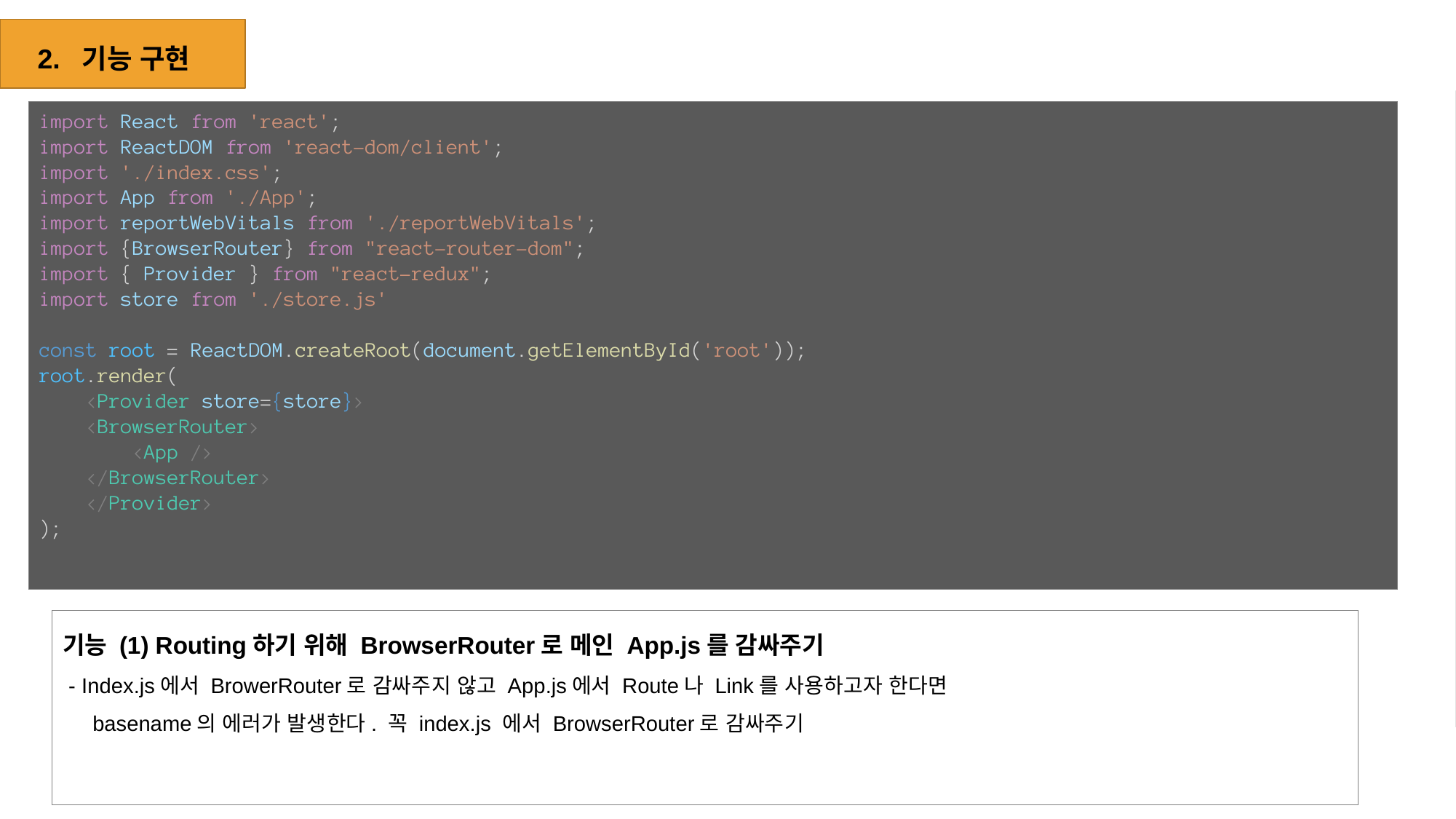

2.  기능 구현
import React from 'react';
import ReactDOM from 'react-dom/client';
import './index.css';
import App from './App';
import reportWebVitals from './reportWebVitals';
import {BrowserRouter} from "react-router-dom";
import { Provider } from "react-redux";
import store from './store.js'
const root = ReactDOM.createRoot(document.getElementById('root'));
root.render(
    <Provider store={store}>
    <BrowserRouter>
        <App />
    </BrowserRouter>
    </Provider>
);

기능 (1) Routing하기 위해 BrowserRouter로 메인 App.js를 감싸주기
 - Index.js에서 BrowerRouter로 감싸주지 않고 App.js에서 Route나 Link를 사용하고자 한다면
     basename의 에러가 발생한다. 꼭 index.js 에서 BrowserRouter로 감싸주기